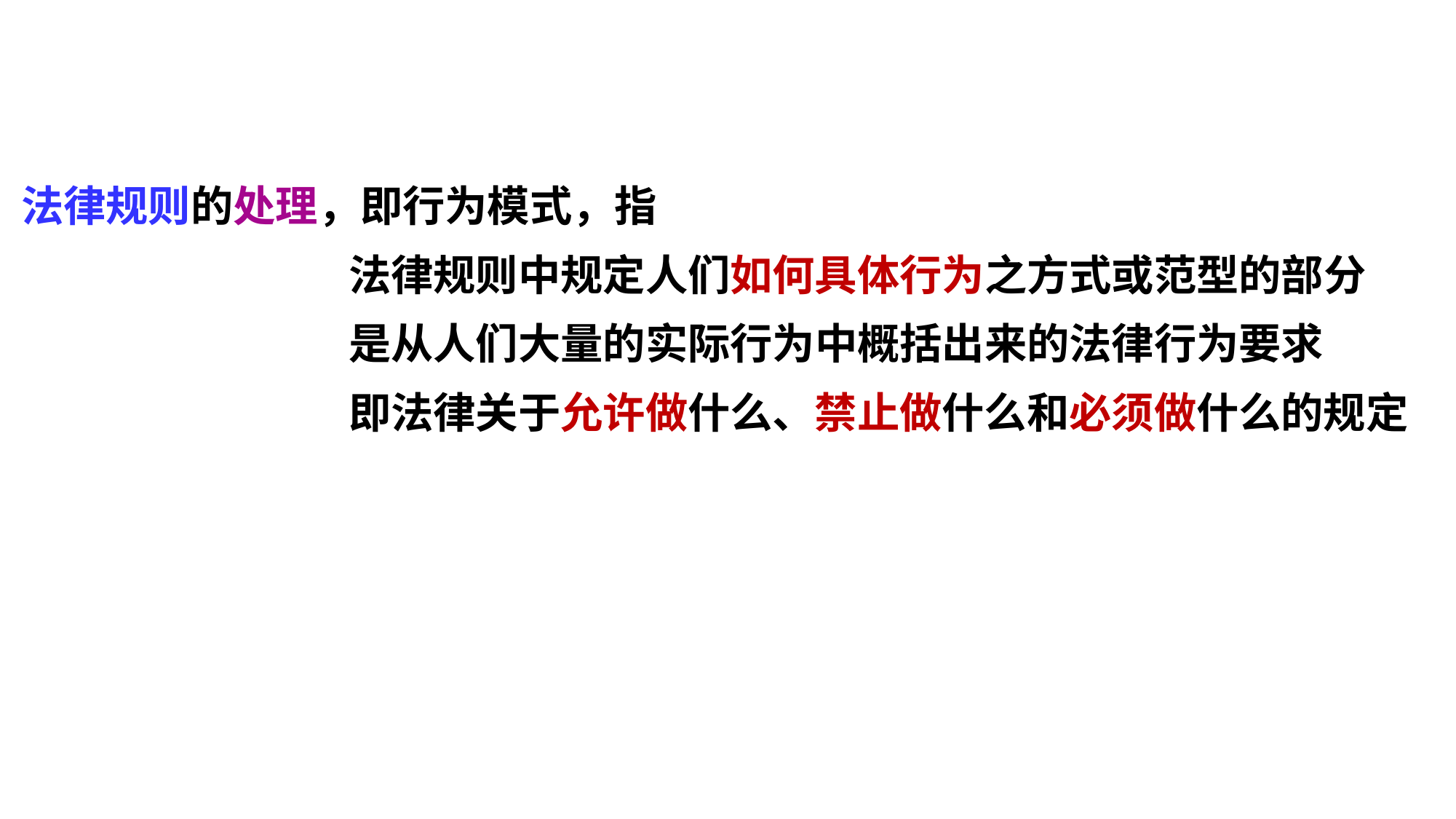

法律规则的处理，即行为模式，指
			法律规则中规定人们如何具体行为之方式或范型的部分
			是从人们大量的实际行为中概括出来的法律行为要求
			即法律关于允许做什么、禁止做什么和必须做什么的规定